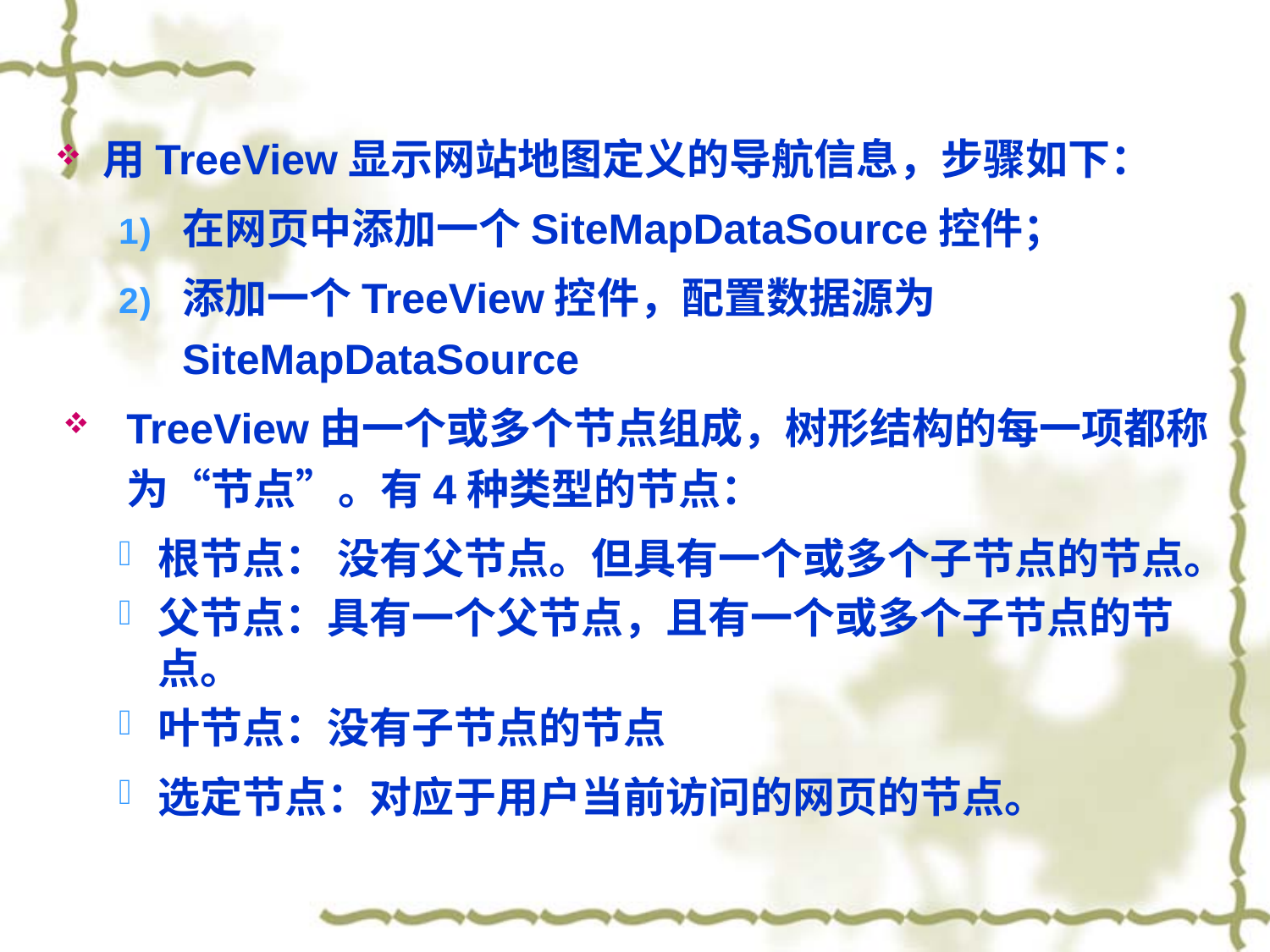

用TreeView显示网站地图定义的导航信息，步骤如下：
在网页中添加一个SiteMapDataSource控件；
添加一个TreeView控件，配置数据源为SiteMapDataSource
TreeView由一个或多个节点组成，树形结构的每一项都称为“节点”。有4种类型的节点：
根节点： 没有父节点。但具有一个或多个子节点的节点。
父节点：具有一个父节点，且有一个或多个子节点的节点。
叶节点：没有子节点的节点
选定节点：对应于用户当前访问的网页的节点。